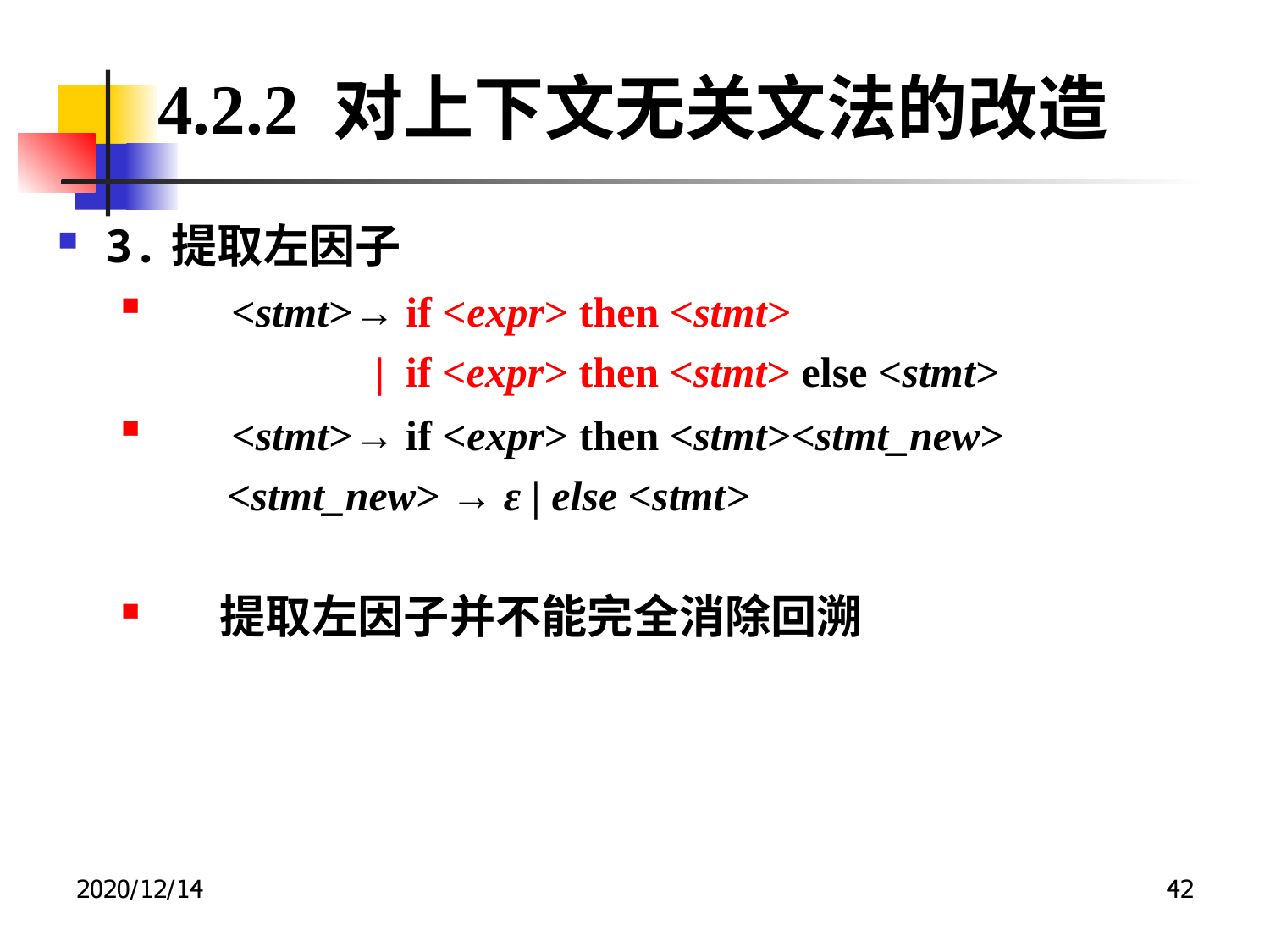

4.2.2 对上下文无关文法的改造
3.提取左因子
 <stmt>→ if <expr> then <stmt>
                        |  if <expr> then <stmt> else <stmt>
 <stmt>→ if <expr> then <stmt><stmt_new>
          <stmt_new> → ε | else <stmt>

提取左因子并不能完全消除回溯
2020/12/14
42